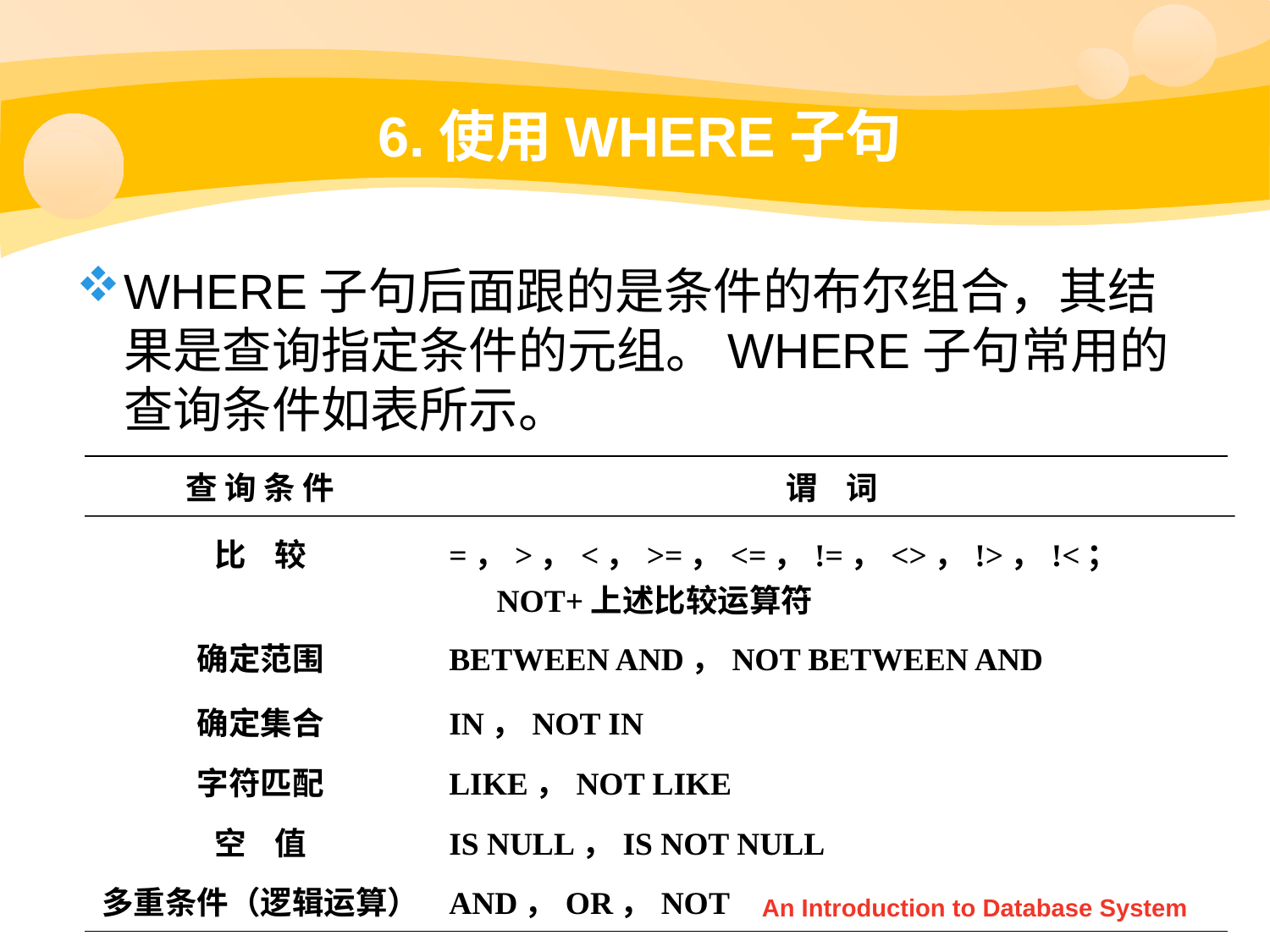

# 6.使用WHERE子句
WHERE子句后面跟的是条件的布尔组合，其结果是查询指定条件的元组。WHERE子句常用的查询条件如表所示。

| 查 询 条 件 | 谓 词 |
| --- | --- |
| 比 较 | =，>，<，>=，<=，!=，<>，!>，!<；NOT+上述比较运算符 |
| 确定范围 | BETWEEN AND，NOT BETWEEN AND |
| 确定集合 | IN，NOT IN |
| 字符匹配 | LIKE，NOT LIKE |
| 空 值 | IS NULL，IS NOT NULL |
| 多重条件（逻辑运算） | AND，OR，NOT |

An Introduction to Database System